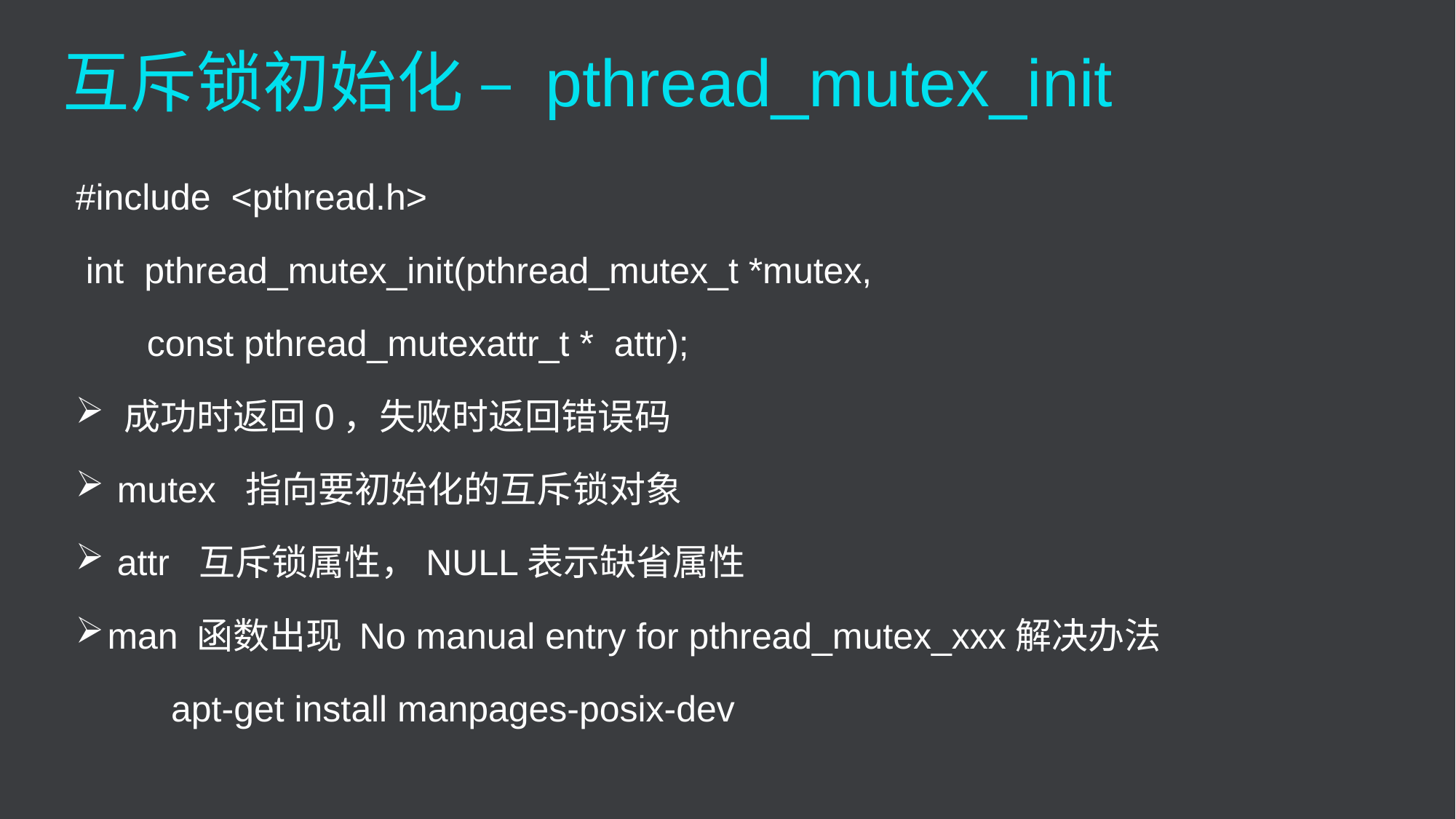

互斥锁初始化 – pthread_mutex_init
#include  <pthread.h>
 int  pthread_mutex_init(pthread_mutex_t *mutex,
       const pthread_mutexattr_t *  attr);
 成功时返回0，失败时返回错误码
 mutex  指向要初始化的互斥锁对象
 attr  互斥锁属性，NULL表示缺省属性
man 函数出现 No manual entry for pthread_mutex_xxx解决办法
	apt-get install manpages-posix-dev